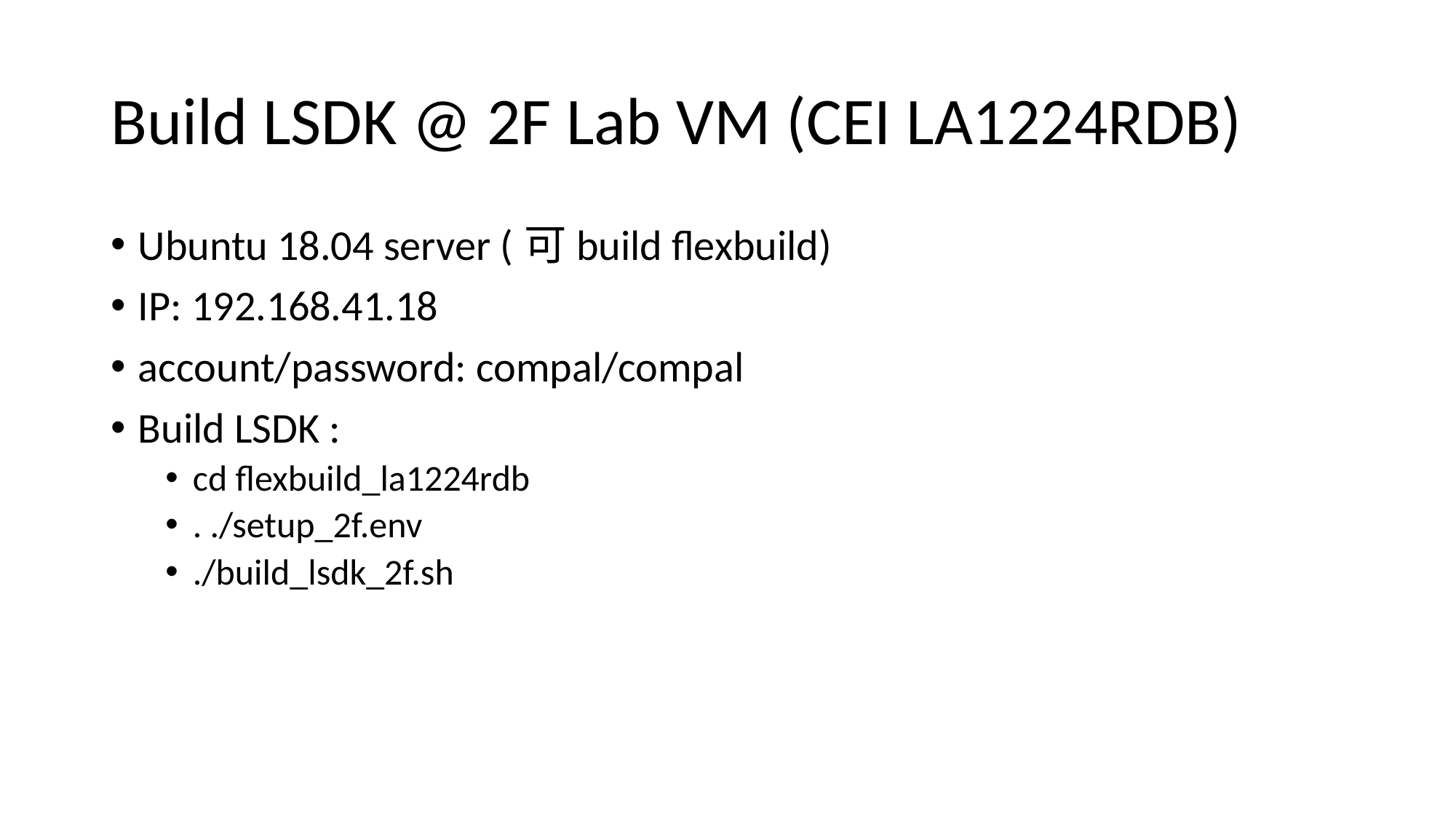

# Build LSDK @ 2F Lab VM (CEI LA1224RDB)
Ubuntu 18.04 server (可build flexbuild)
IP: 192.168.41.18
account/password: compal/compal
Build LSDK :
cd flexbuild_la1224rdb
. ./setup_2f.env
./build_lsdk_2f.sh